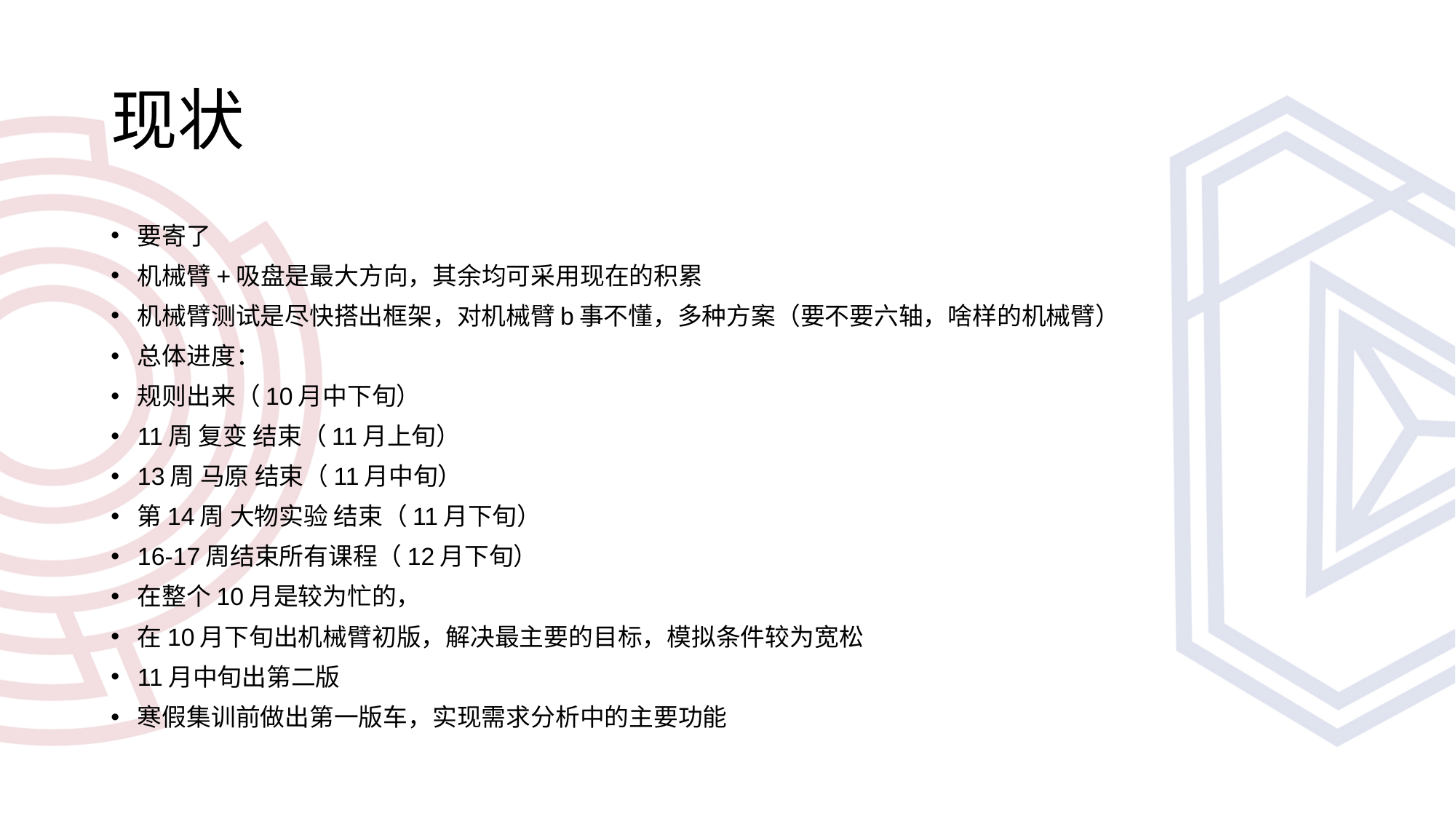

# 现状
要寄了
机械臂+吸盘是最大方向，其余均可采用现在的积累
机械臂测试是尽快搭出框架，对机械臂b事不懂，多种方案（要不要六轴，啥样的机械臂）
总体进度：
规则出来（10月中下旬）
11周 复变 结束（11月上旬）
13周 马原 结束（11月中旬）
第14周 大物实验 结束（11月下旬）
16-17周结束所有课程（12月下旬）
在整个10月是较为忙的，
在10月下旬出机械臂初版，解决最主要的目标，模拟条件较为宽松
11月中旬出第二版
寒假集训前做出第一版车，实现需求分析中的主要功能